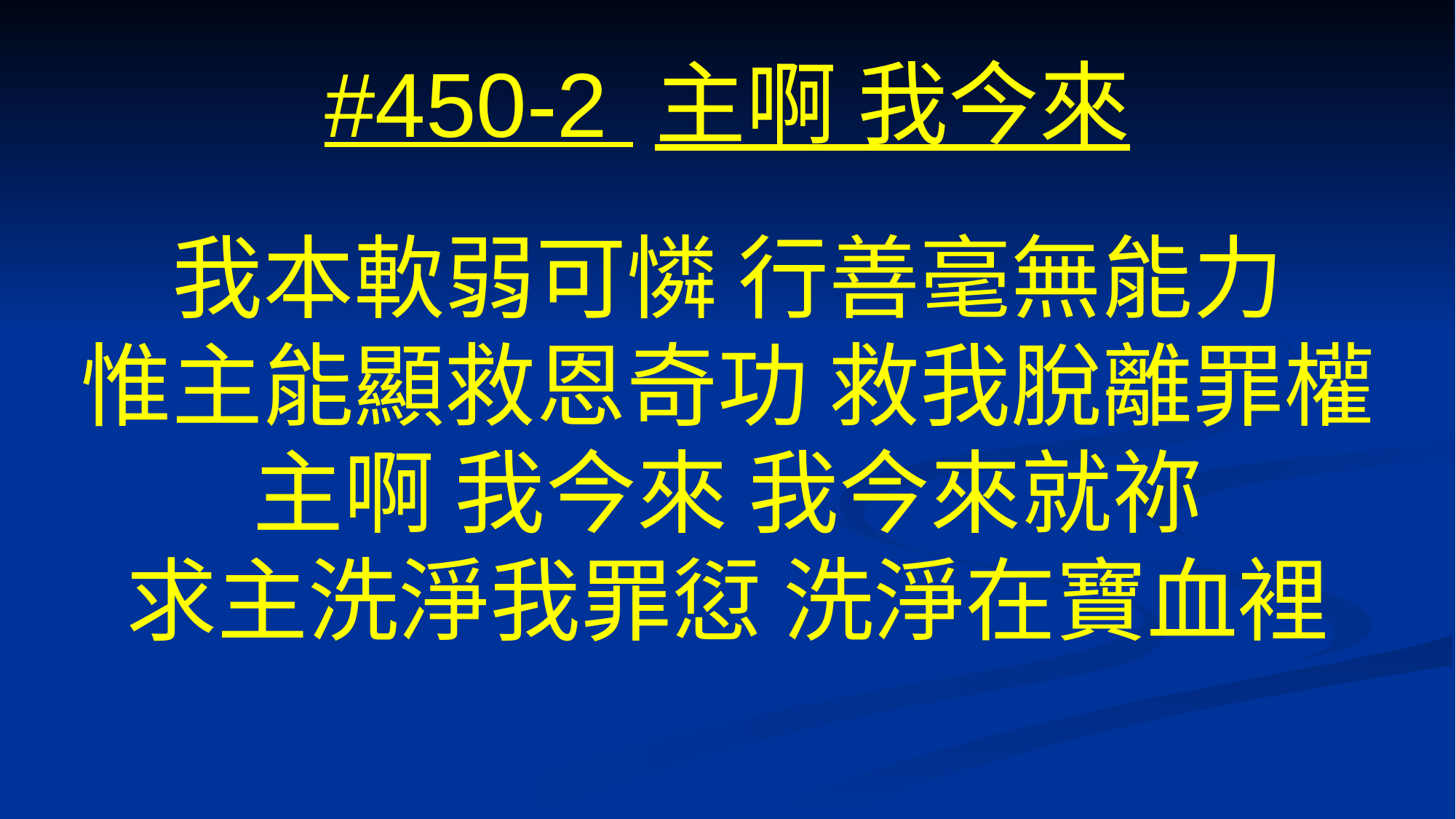

# #450-2 主啊 我今來
我本軟弱可憐 行善毫無能力
惟主能顯救恩奇功 救我脫離罪權
主啊 我今來 我今來就祢
求主洗淨我罪愆 洗淨在寶血裡